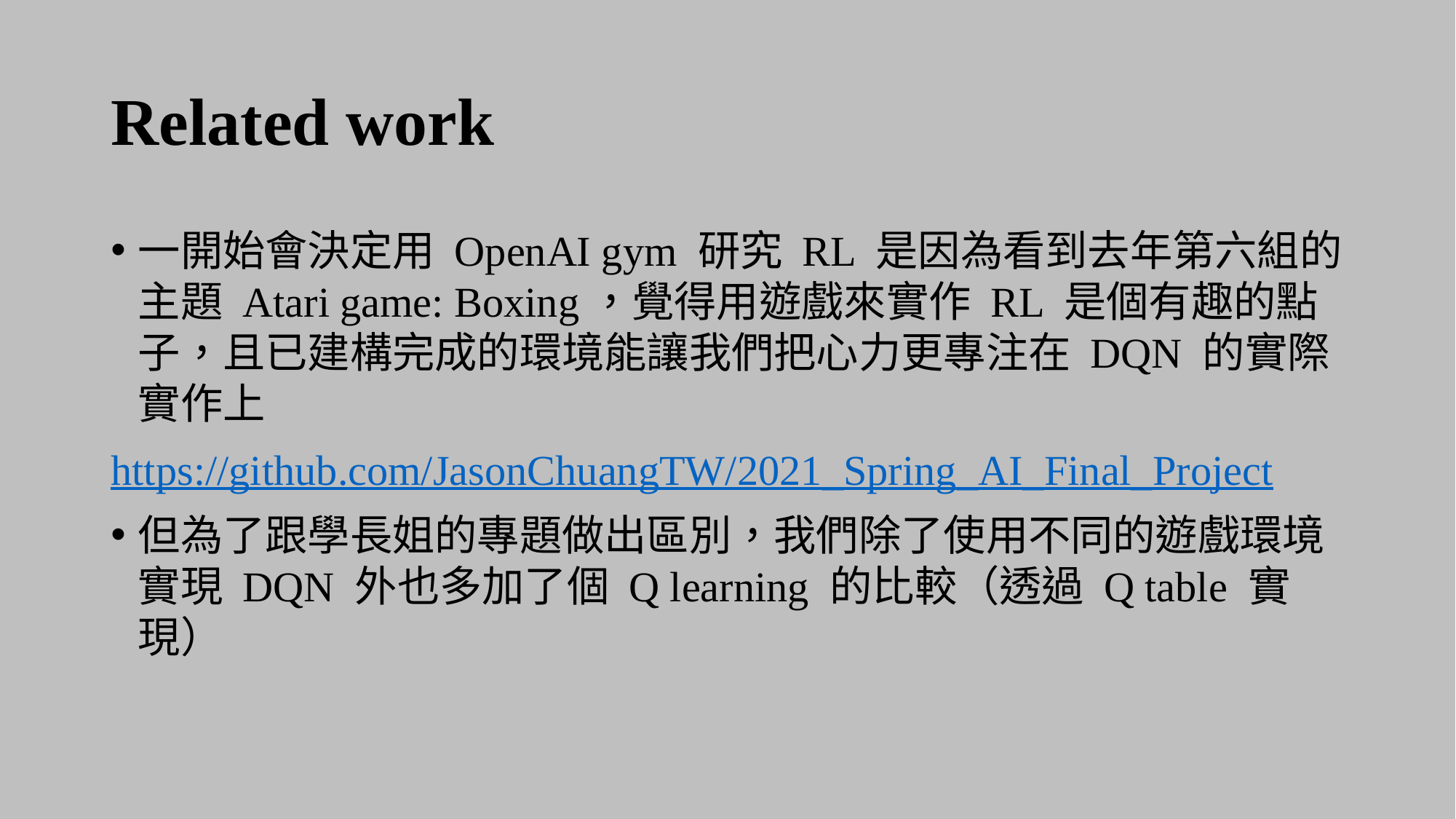

# Related work
一開始會決定用 OpenAI gym 研究 RL 是因為看到去年第六組的主題 Atari game: Boxing，覺得用遊戲來實作 RL 是個有趣的點子，且已建構完成的環境能讓我們把心力更專注在 DQN 的實際實作上
https://github.com/JasonChuangTW/2021_Spring_AI_Final_Project
但為了跟學長姐的專題做出區別，我們除了使用不同的遊戲環境實現 DQN 外也多加了個 Q learning 的比較（透過 Q table 實現）